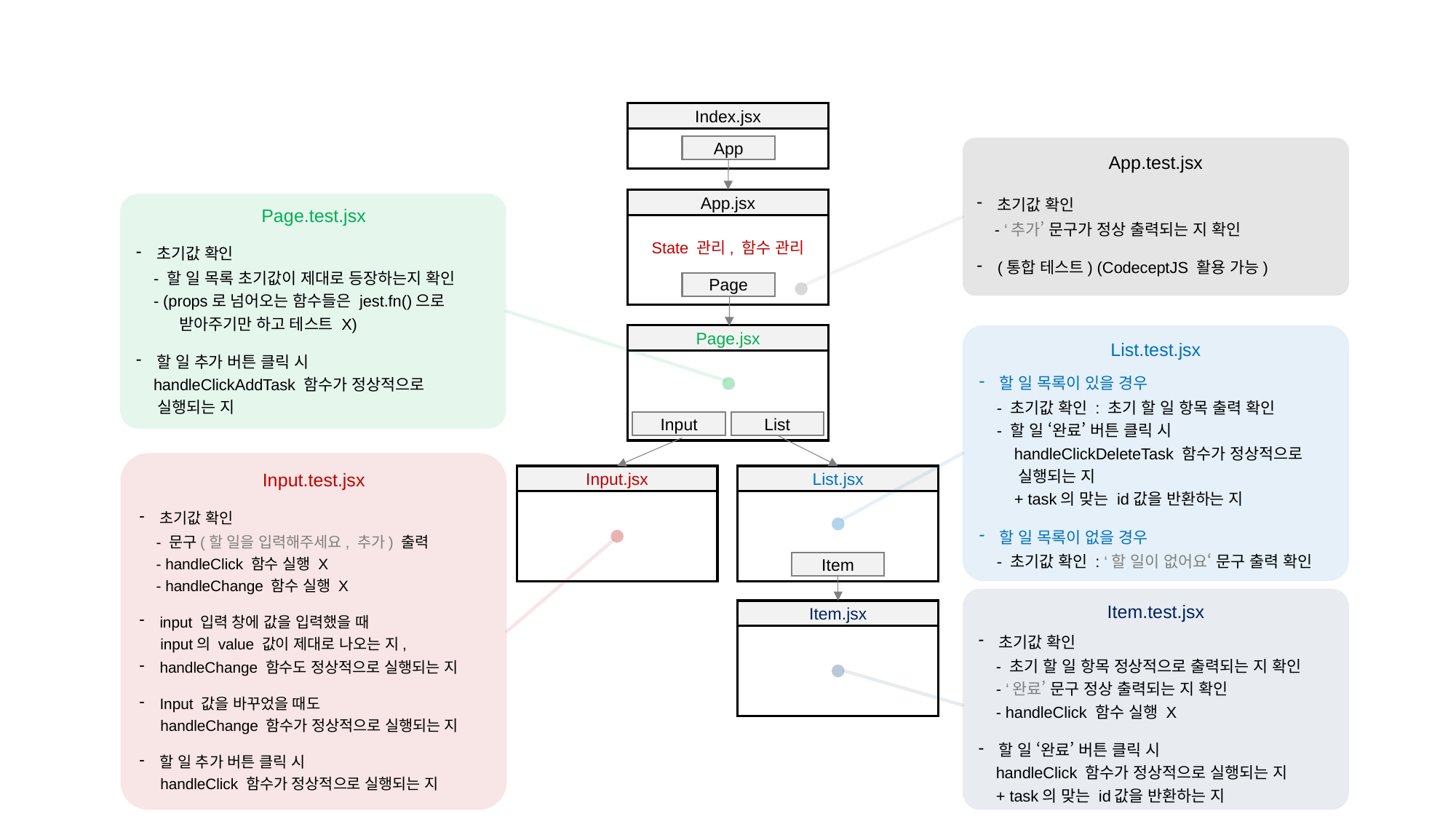

Index.jsx

App
App.jsx
State 관리, 함수 관리

Page
Page.jsx

Input
List
Input.jsx
List.jsx

Item
Item.jsx

초기값 확인

    - ‘추가’ 문구가 정상 출력되는 지 확인

(통합 테스트) (CodeceptJS 활용 가능)
App.test.jsx

초기값 확인

    - 할 일 목록 초기값이 제대로 등장하는지 확인

    - (props로 넘어오는 함수들은 jest.fn()으로

         받아주기만 하고 테스트 X)

할 일 추가 버튼 클릭 시

    handleClickAddTask 함수가 정상적으로

    실행되는 지
Page.test.jsx

할 일 목록이 있을 경우

    - 초기값 확인 : 초기 할 일 항목 출력 확인

    - 할 일 ‘완료’ 버튼 클릭 시

        handleClickDeleteTask 함수가 정상적으로

        실행되는 지

        + task의 맞는 id값을 반환하는 지

할 일 목록이 없을 경우

    - 초기값 확인 : ‘할 일이 없어요‘ 문구 출력 확인
List.test.jsx

초기값 확인

    - 문구(할 일을 입력해주세요, 추가) 출력

    - handleClick 함수 실행 X

    - handleChange 함수 실행 X

input 입력 창에 값을 입력했을 때

     input의 value 값이 제대로 나오는 지,

handleChange 함수도 정상적으로 실행되는 지

Input 값을 바꾸었을 때도

     handleChange 함수가 정상적으로 실행되는 지

할 일 추가 버튼 클릭 시

     handleClick 함수가 정상적으로 실행되는 지
Input.test.jsx

초기값 확인

    - 초기 할 일 항목 정상적으로 출력되는 지 확인

    - ‘완료’ 문구 정상 출력되는 지 확인

    - handleClick 함수 실행 X

할 일 ‘완료’ 버튼 클릭 시

    handleClick 함수가 정상적으로 실행되는 지

    + task의 맞는 id값을 반환하는 지
Item.test.jsx